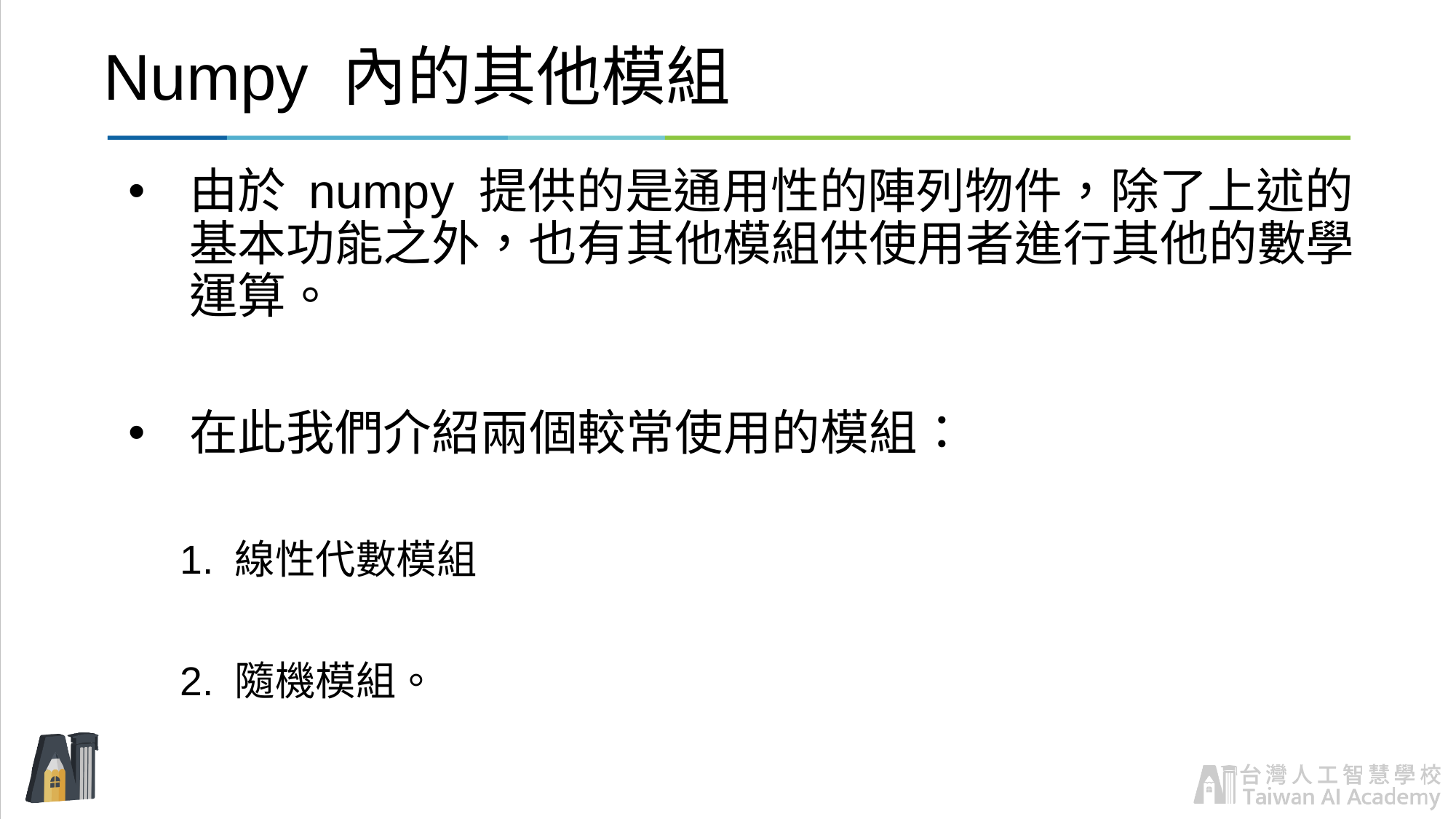

# Numpy 內的其他模組
由於 numpy 提供的是通用性的陣列物件，除了上述的基本功能之外，也有其他模組供使用者進行其他的數學運算。

在此我們介紹兩個較常使用的模組：

線性代數模組

隨機模組。